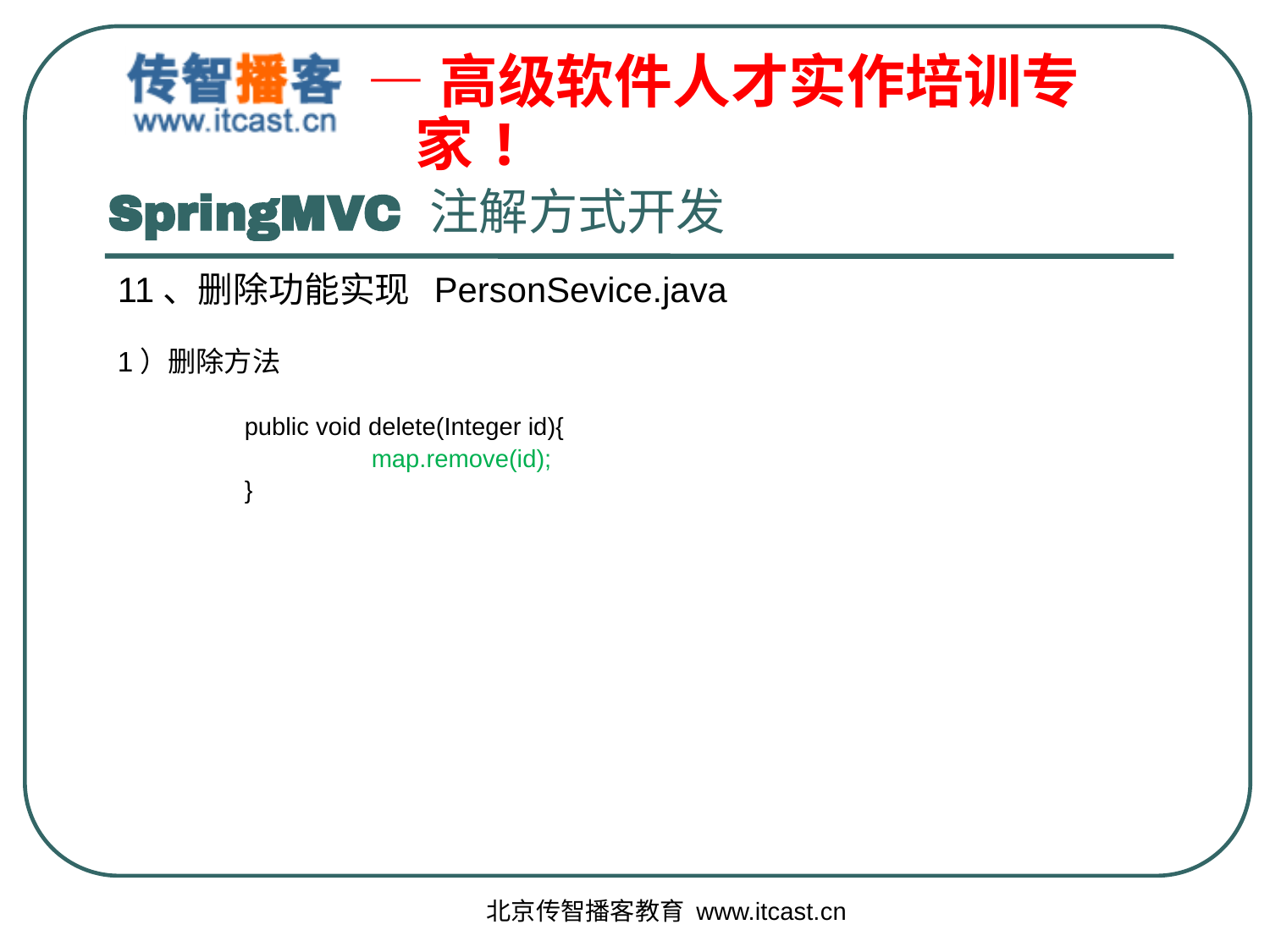

# SpringMVC 注解方式开发
11、删除功能实现  PersonSevice.java

1）删除方法

	public void delete(Integer id){
		map.remove(id);
	}
北京传智播客教育 www.itcast.cn